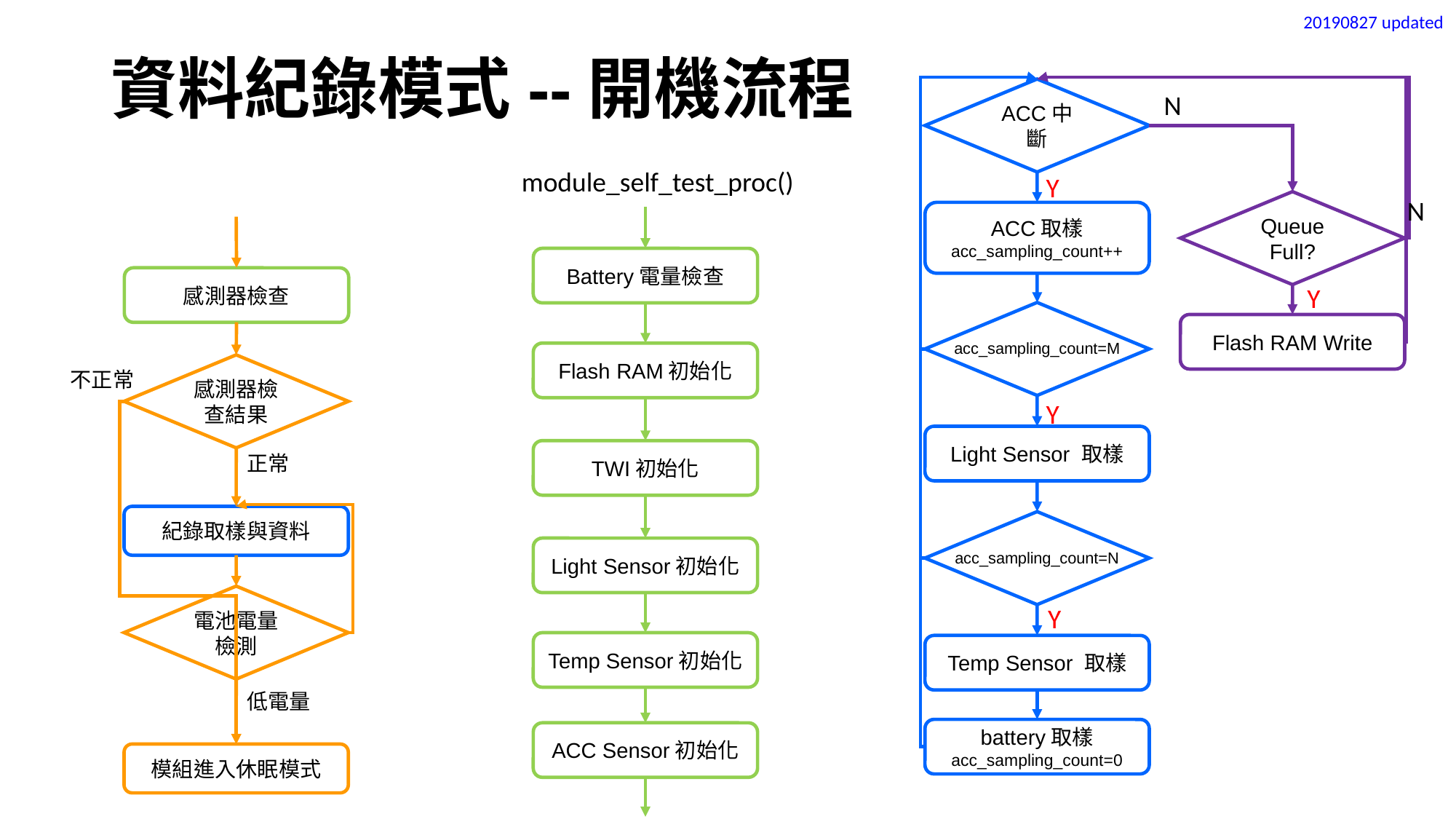

20190827 updated
# 資料紀錄模式--開機流程
ACC中斷
N
module_self_test_proc()
Y
N
Queue Full?
ACC取樣
acc_sampling_count++
Battery電量檢查
感測器檢查
Y

Flash RAM Write
acc_sampling_count=M
Flash RAM初始化
感測器檢查結果
不正常
Y
Light Sensor 取樣
TWI初始化
正常
紀錄取樣與資料

Light Sensor初始化
acc_sampling_count=N
電池電量檢測
Y
Temp Sensor初始化
Temp Sensor 取樣
低電量
battery取樣
acc_sampling_count=0
ACC Sensor初始化
模組進入休眠模式